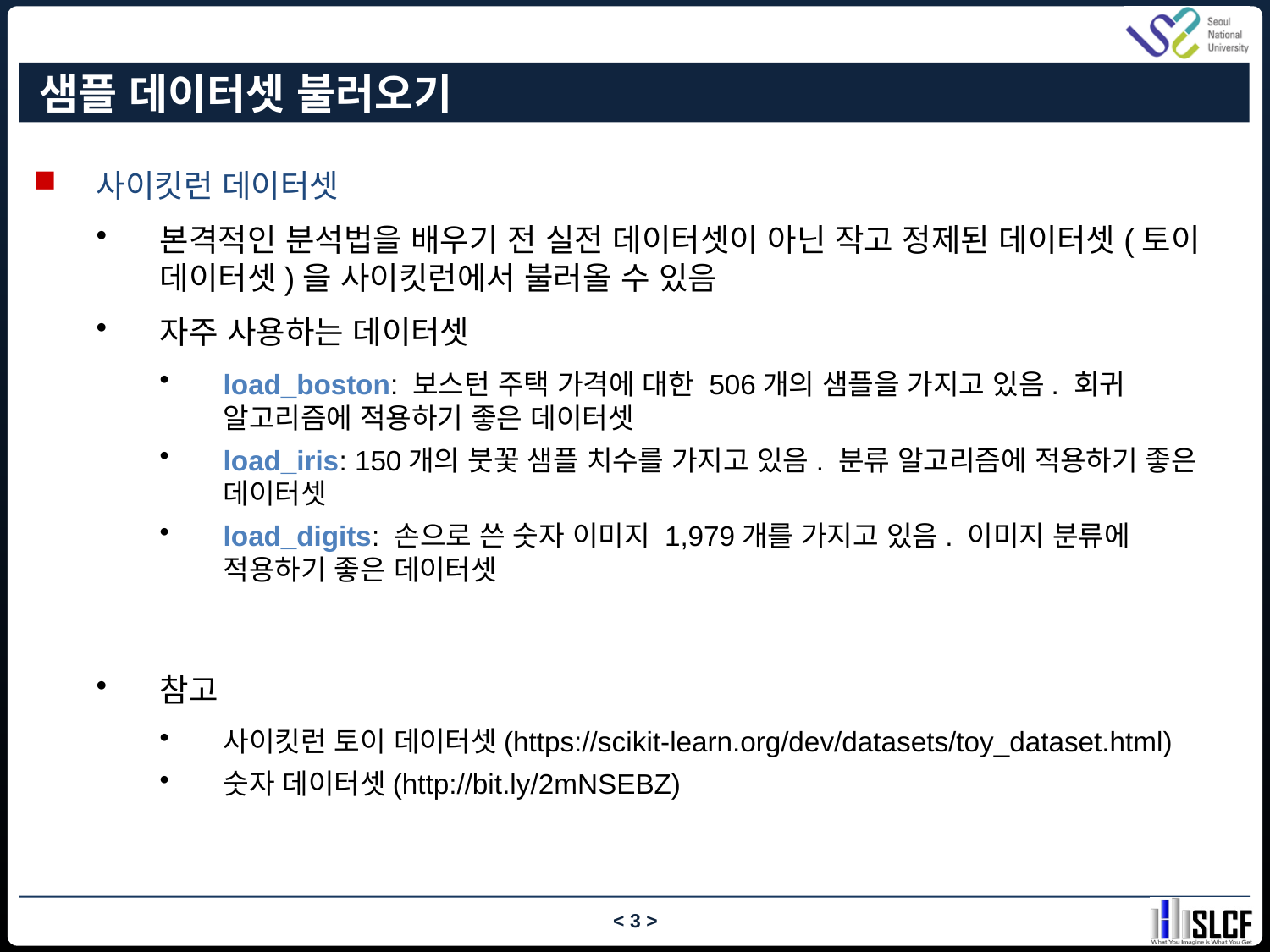

# 샘플 데이터셋 불러오기
사이킷런 데이터셋
본격적인 분석법을 배우기 전 실전 데이터셋이 아닌 작고 정제된 데이터셋(토이 데이터셋)을 사이킷런에서 불러올 수 있음
자주 사용하는 데이터셋
load_boston: 보스턴 주택 가격에 대한 506개의 샘플을 가지고 있음. 회귀 알고리즘에 적용하기 좋은 데이터셋
load_iris: 150개의 붓꽃 샘플 치수를 가지고 있음. 분류 알고리즘에 적용하기 좋은 데이터셋
load_digits: 손으로 쓴 숫자 이미지 1,979개를 가지고 있음. 이미지 분류에 적용하기 좋은 데이터셋

참고
사이킷런 토이 데이터셋(https://scikit-learn.org/dev/datasets/toy_dataset.html)
숫자 데이터셋(http://bit.ly/2mNSEBZ)